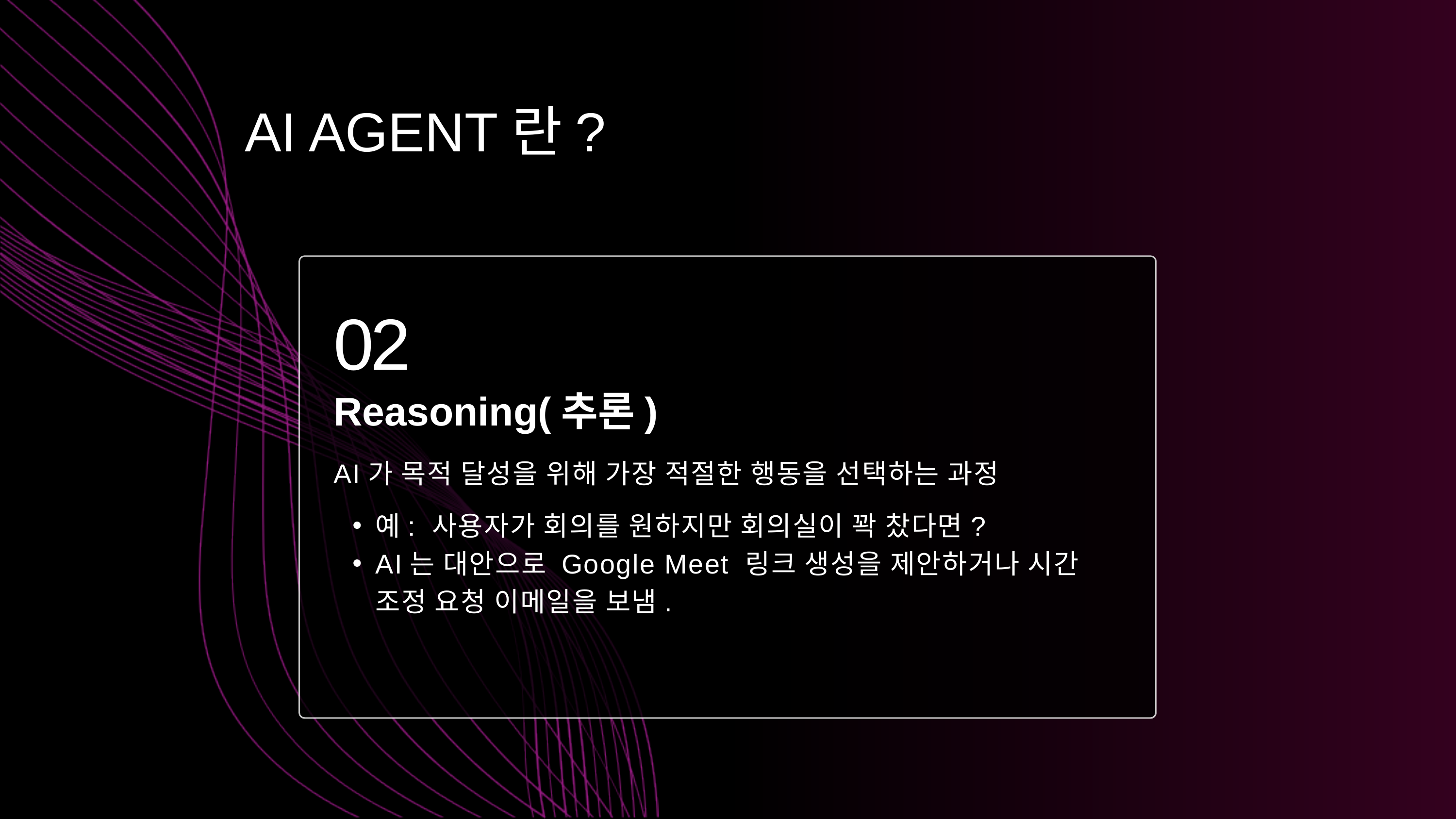

AI AGENT란?

02
Reasoning(추론)
AI가 목적 달성을 위해 가장 적절한 행동을 선택하는 과정
예: 사용자가 회의를 원하지만 회의실이 꽉 찼다면?
AI는 대안으로 Google Meet 링크 생성을 제안하거나 시간 조정 요청 이메일을 보냄.